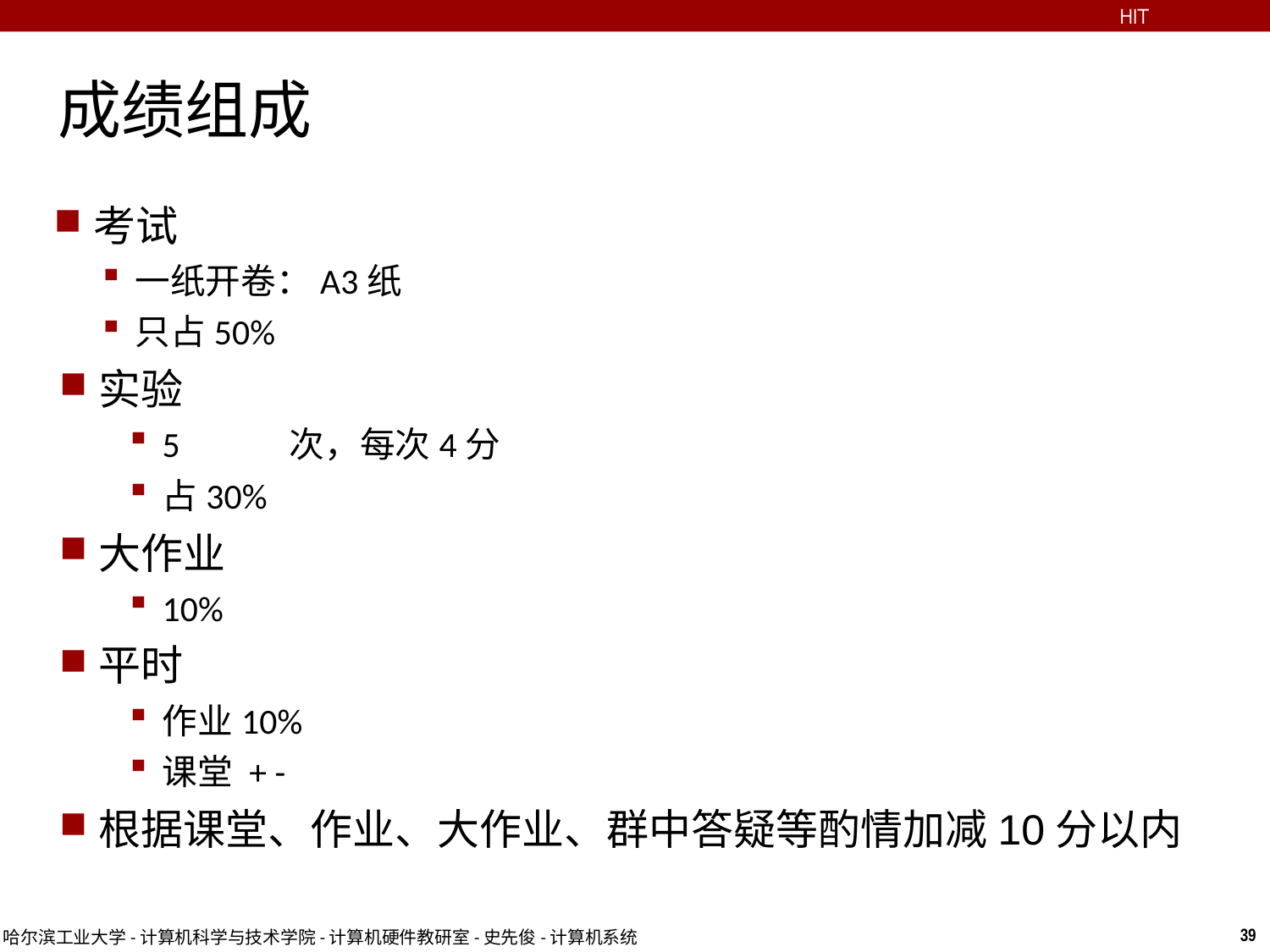

HIT
# 成绩组成
考试
一纸开卷：A3纸
只占50%
实验
5	次，每次4分
占30%
大作业
10%
平时
作业10%
课堂 + -
根据课堂、作业、大作业、群中答疑等酌情加减10分以内